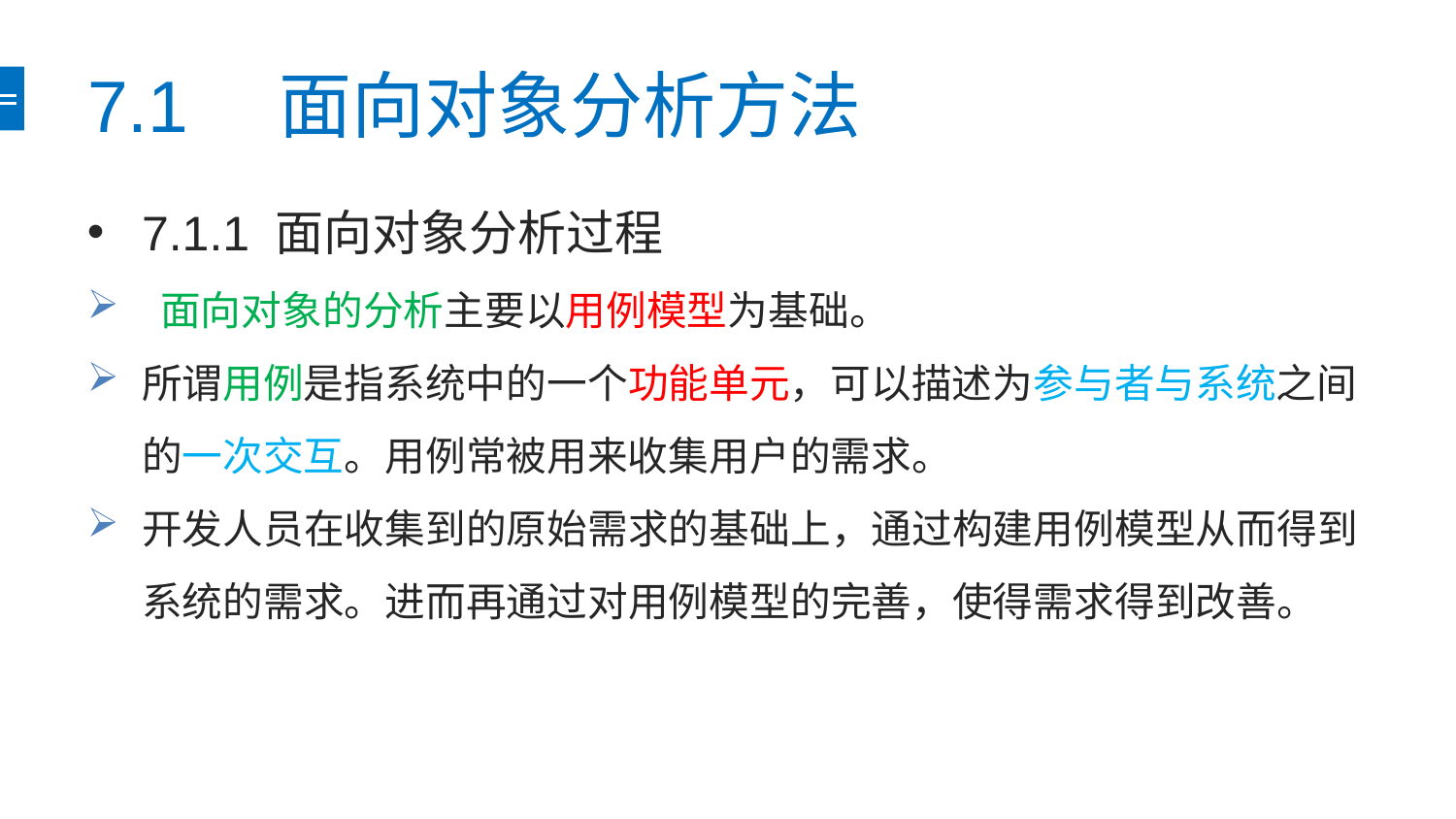

# 7.1　面向对象分析方法
7.1.1 面向对象分析过程
 面向对象的分析主要以用例模型为基础。
所谓用例是指系统中的一个功能单元，可以描述为参与者与系统之间的一次交互。用例常被用来收集用户的需求。
开发人员在收集到的原始需求的基础上，通过构建用例模型从而得到系统的需求。进而再通过对用例模型的完善，使得需求得到改善。